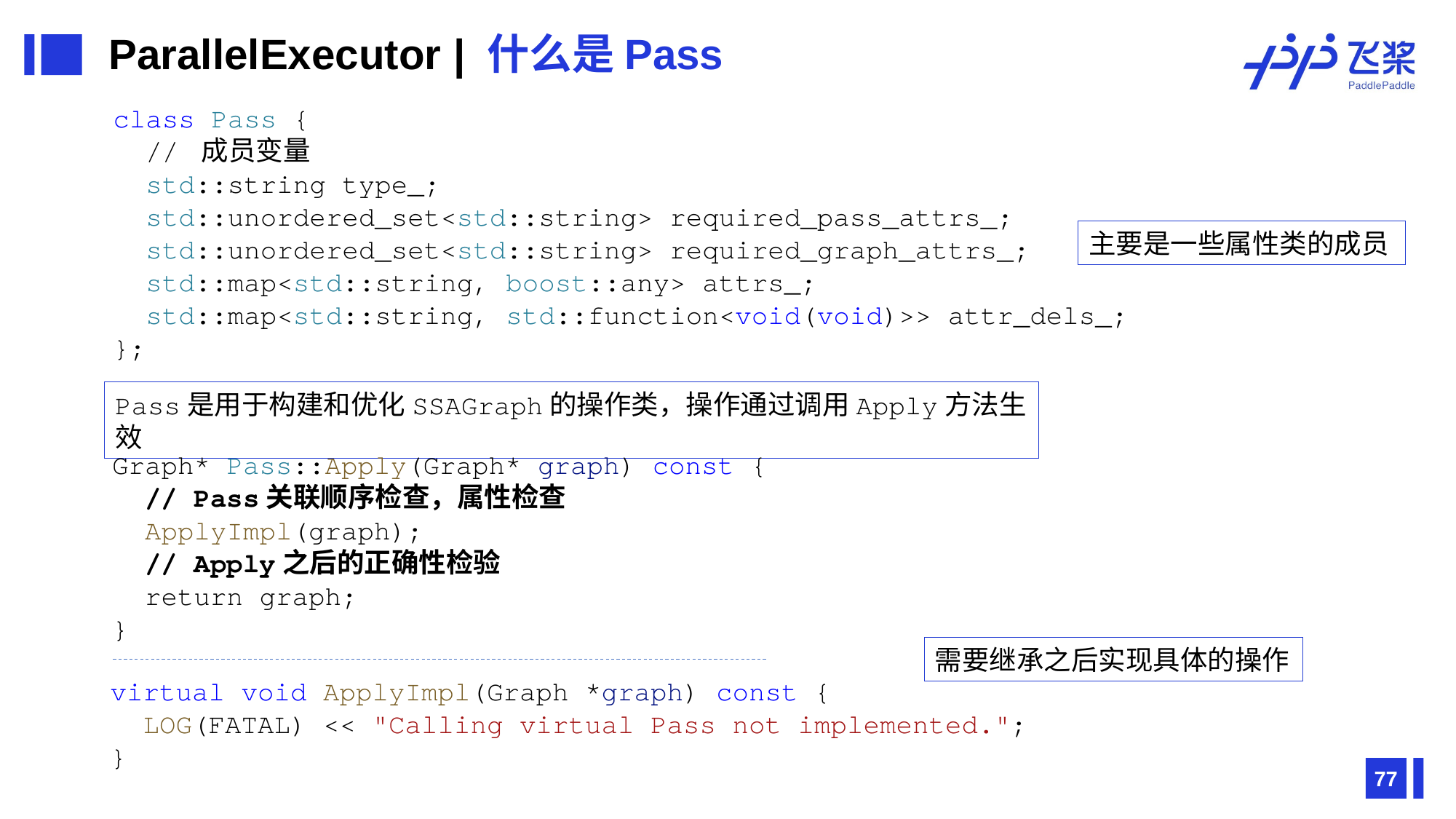

ParallelExecutor | 什么是Pass
class Pass {
  // 成员变量
  std::string type_;
  std::unordered_set<std::string> required_pass_attrs_;
  std::unordered_set<std::string> required_graph_attrs_;
  std::map<std::string, boost::any> attrs_;
  std::map<std::string, std::function<void(void)>> attr_dels_;
};
主要是一些属性类的成员
Pass是用于构建和优化SSAGraph的操作类，操作通过调用Apply方法生效
Graph* Pass::Apply(Graph* graph) const {
  // Pass关联顺序检查，属性检查
  ApplyImpl(graph);
  // Apply之后的正确性检验
  return graph;
}
需要继承之后实现具体的操作
virtual void ApplyImpl(Graph *graph) const {
  LOG(FATAL) << "Calling virtual Pass not implemented.";
}
77